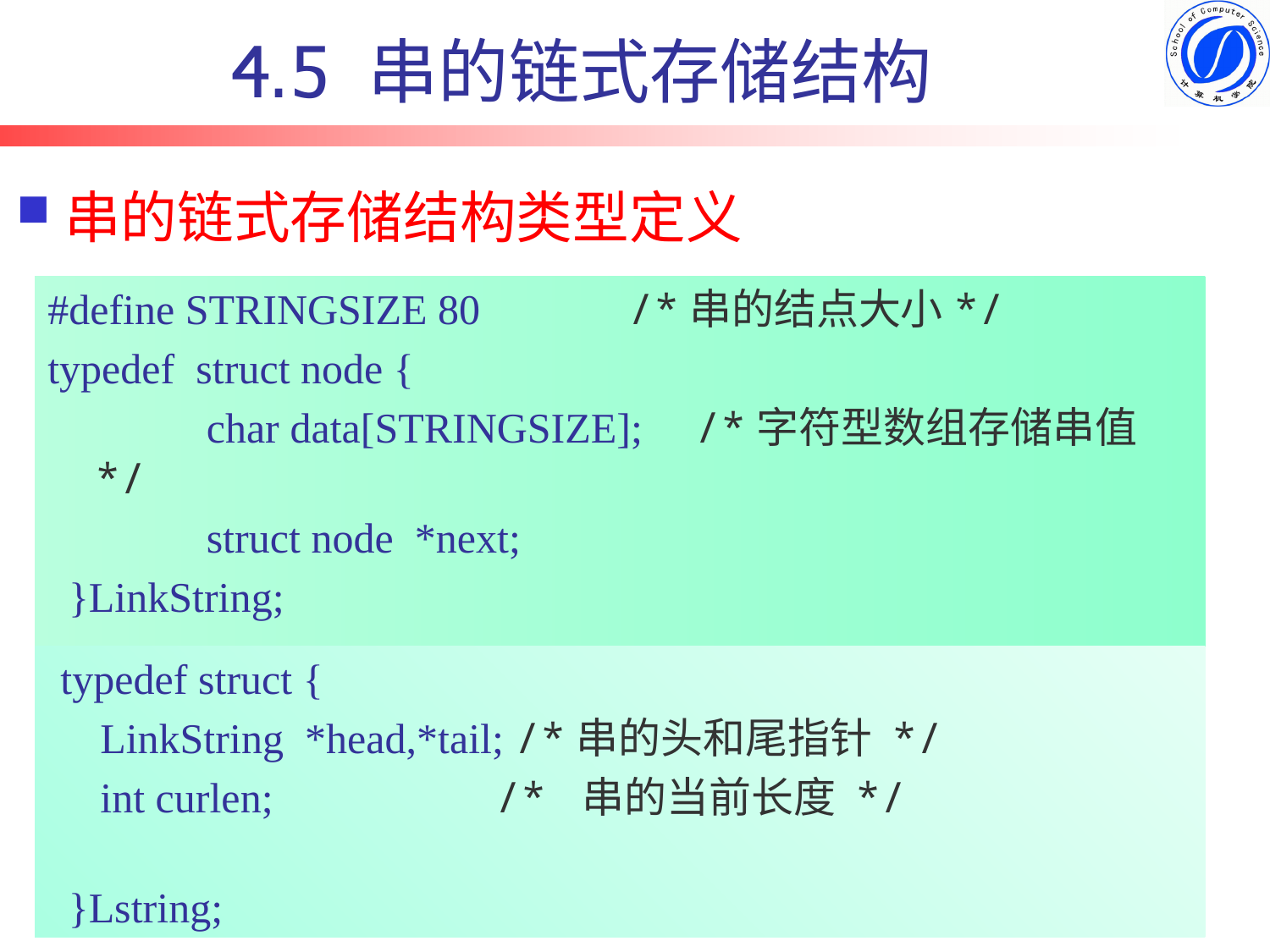

4.5 串的链式存储结构
# 串的链式存储结构类型定义
#define STRINGSIZE 80              /*串的结点大小*/
typedef  struct node {
               char data[STRINGSIZE];     /*字符型数组存储串值*/
               struct node  *next;
  }LinkString;
 typedef struct {
     LinkString  *head,*tail; /*串的头和尾指针 */
     int curlen;                     /* 串的当前长度 */
  }Lstring;